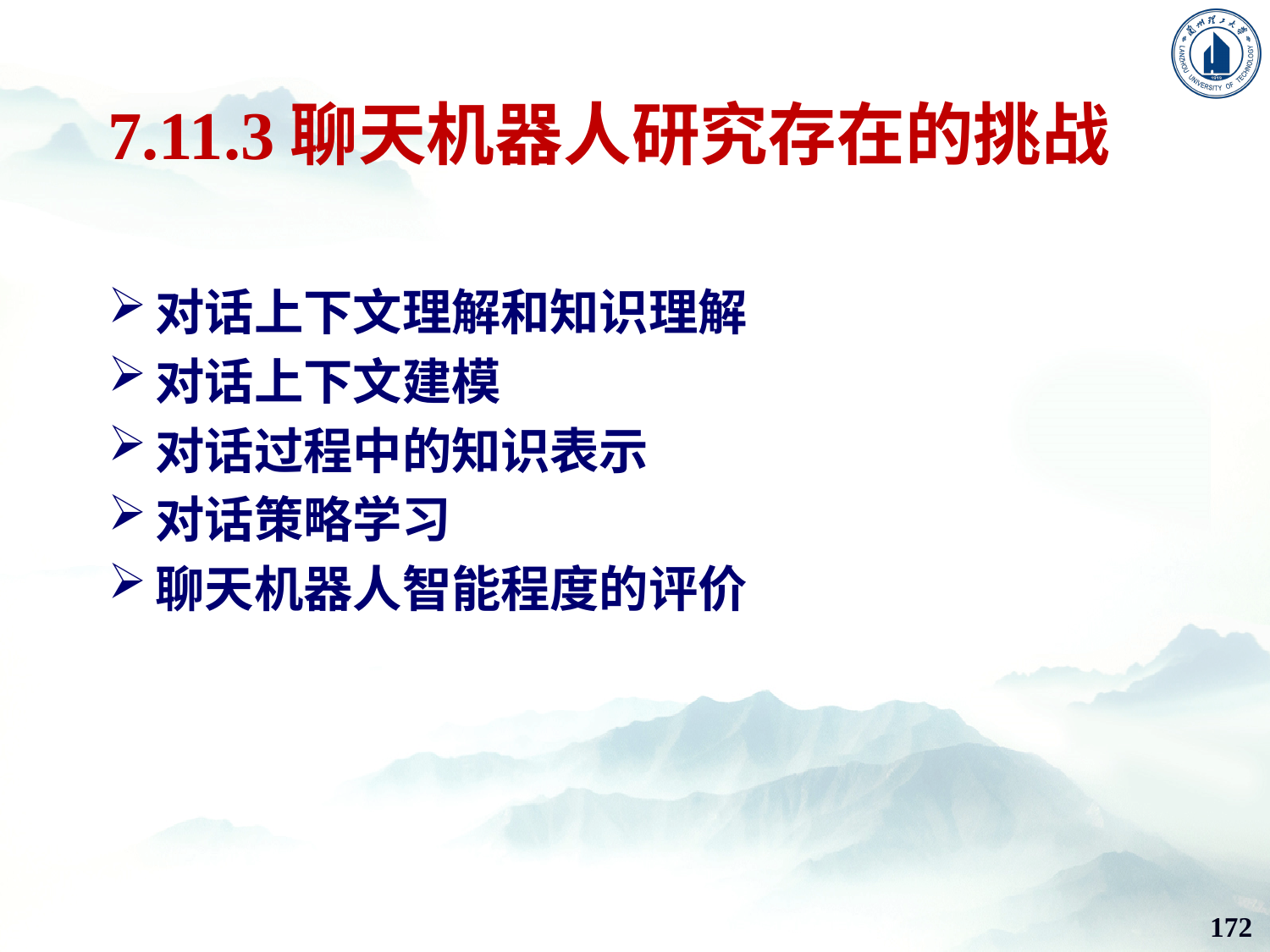

# 7.11.3聊天机器人研究存在的挑战
对话上下文理解和知识理解
对话上下文建模
对话过程中的知识表示
对话策略学习
聊天机器人智能程度的评价

172